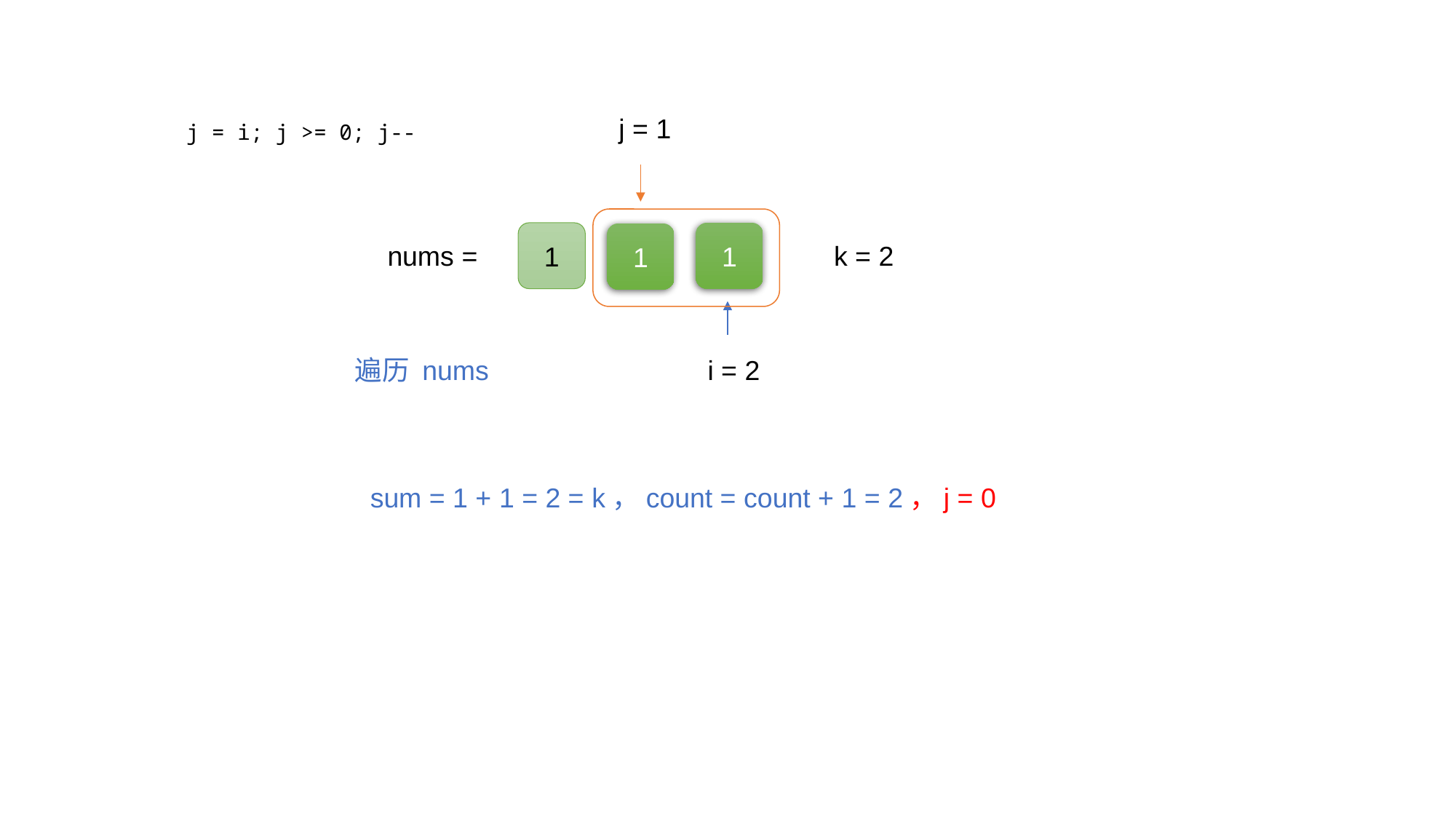

j = 1
j = i; j >= 0; j--

1
1
1
nums =
k = 2
遍历 nums
i = 2
sum = 1 + 1 = 2 = k，count = count + 1 = 2，j = 0